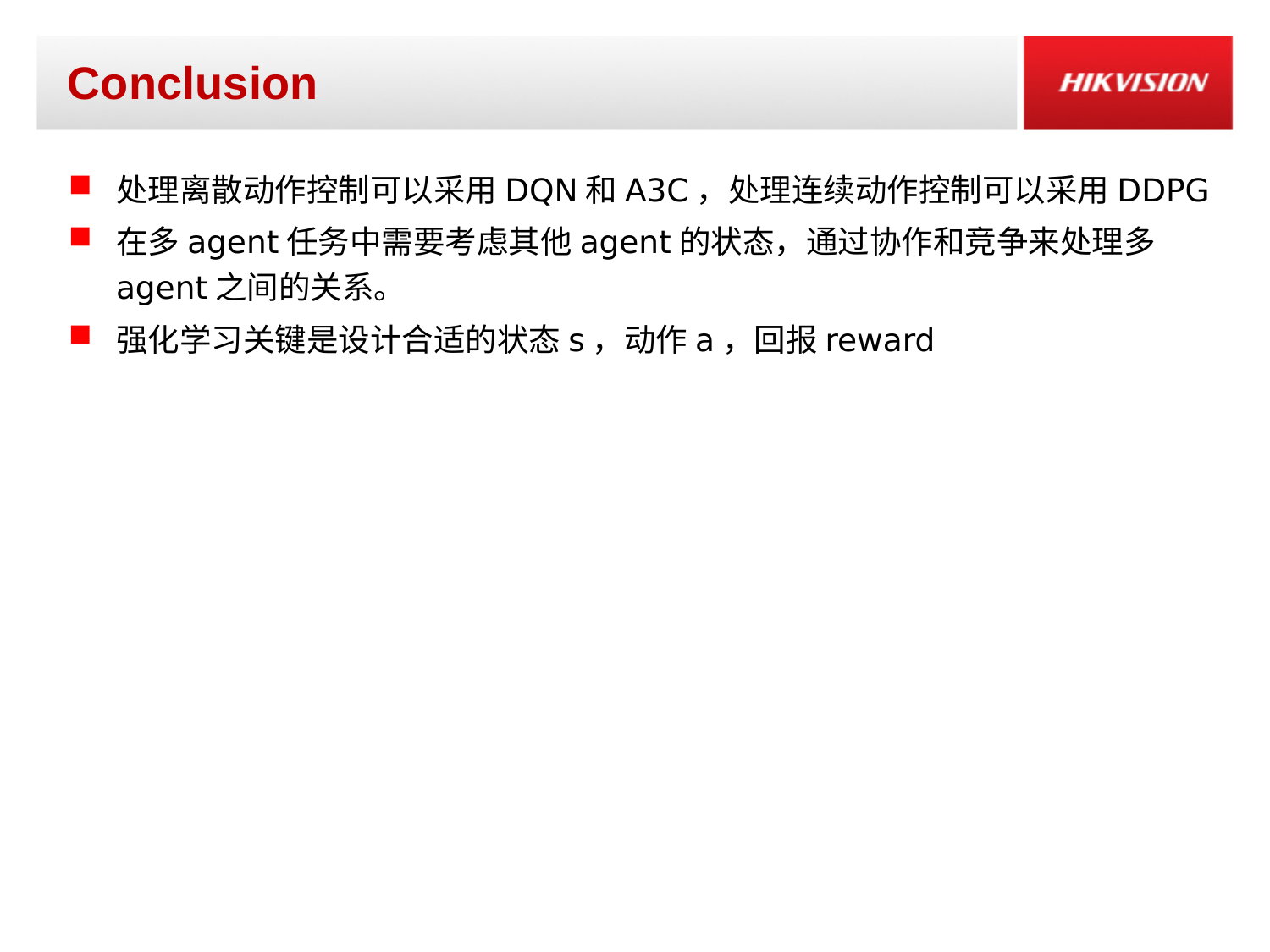

# Conclusion
处理离散动作控制可以采用DQN和A3C，处理连续动作控制可以采用DDPG
在多agent任务中需要考虑其他agent的状态，通过协作和竞争来处理多agent之间的关系。
强化学习关键是设计合适的状态s，动作a，回报reward